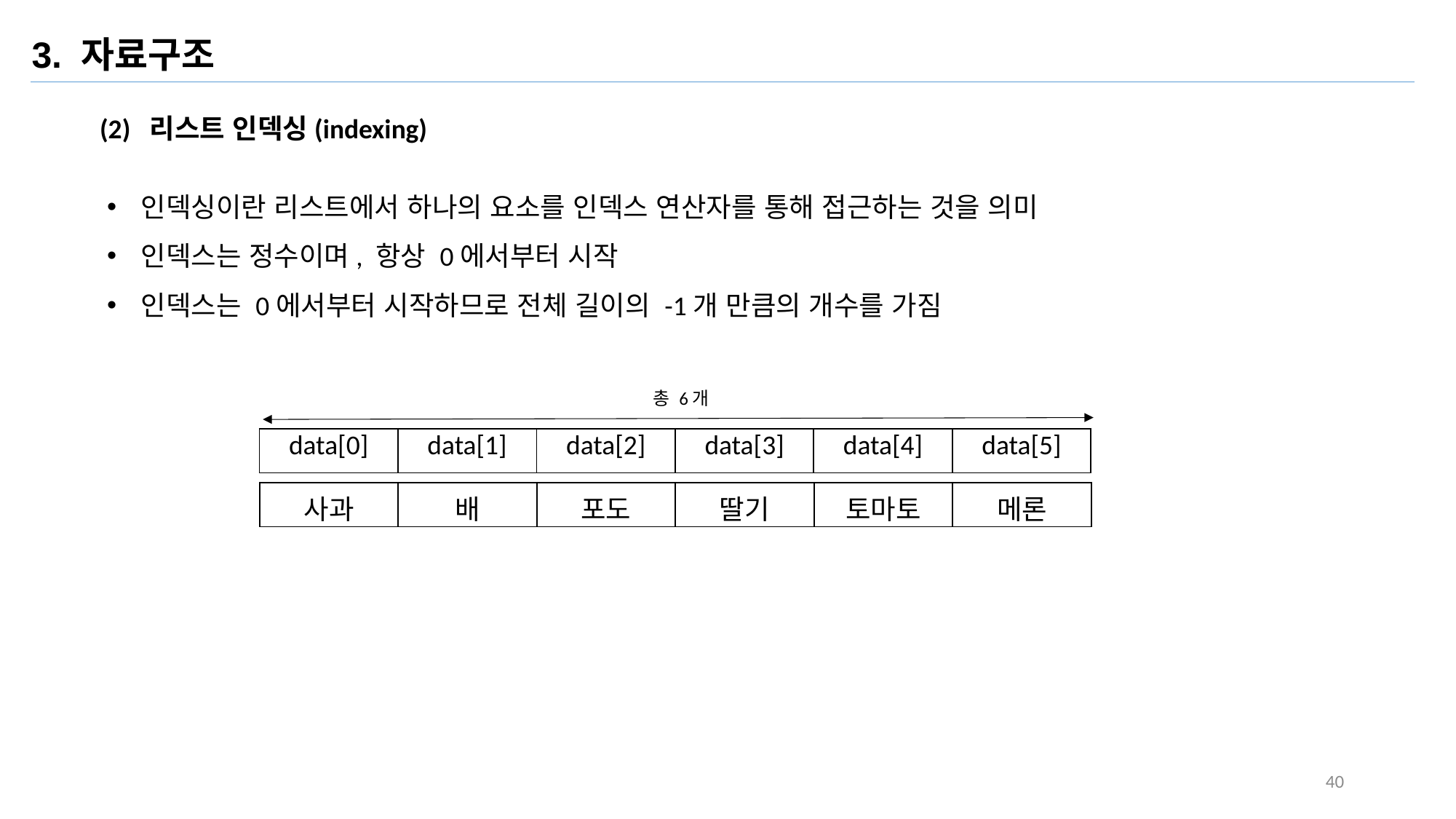

3. 자료구조
(2)  리스트 인덱싱(indexing)
인덱싱이란 리스트에서 하나의 요소를 인덱스 연산자를 통해 접근하는 것을 의미
인덱스는 정수이며, 항상 0에서부터 시작
인덱스는 0에서부터 시작하므로 전체 길이의 -1개 만큼의 개수를 가짐
총 6개
| data[0] | data[1] | data[2] | data[3] | data[4] | data[5] |
| --- | --- | --- | --- | --- | --- |
| 사과 | 배 | 포도 | 딸기 | 토마토 | 메론 |
| --- | --- | --- | --- | --- | --- |
#1
#2
#3
#4
#5
40